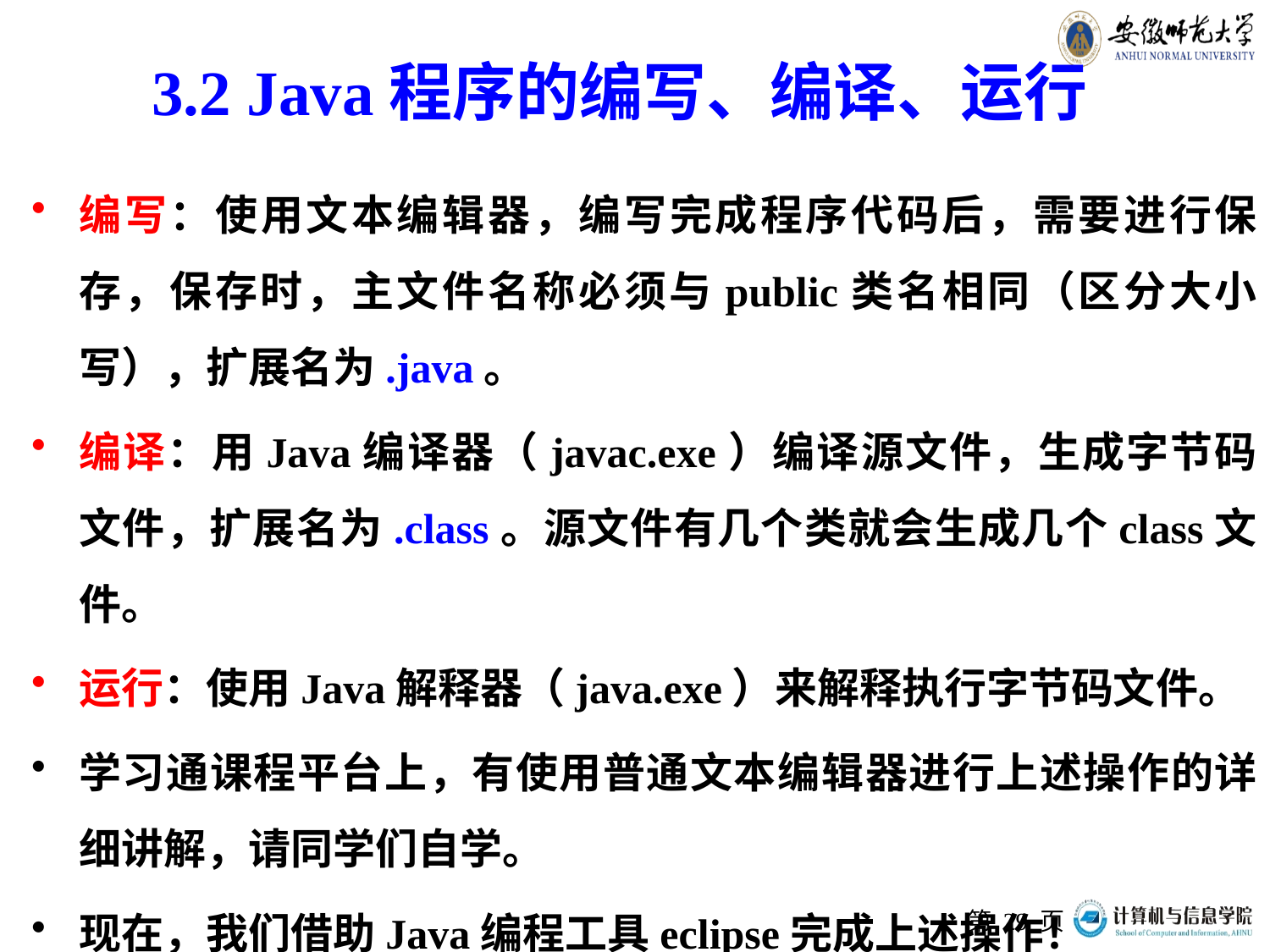

# 3.2 Java程序的编写、编译、运行
编写：使用文本编辑器，编写完成程序代码后，需要进行保存，保存时，主文件名称必须与public类名相同（区分大小写），扩展名为.java。
编译：用Java编译器（javac.exe）编译源文件，生成字节码文件，扩展名为.class。源文件有几个类就会生成几个class文件。
运行：使用Java解释器（java.exe）来解释执行字节码文件。
学习通课程平台上，有使用普通文本编辑器进行上述操作的详细讲解，请同学们自学。
现在，我们借助Java编程工具eclipse完成上述操作！

第 29 页